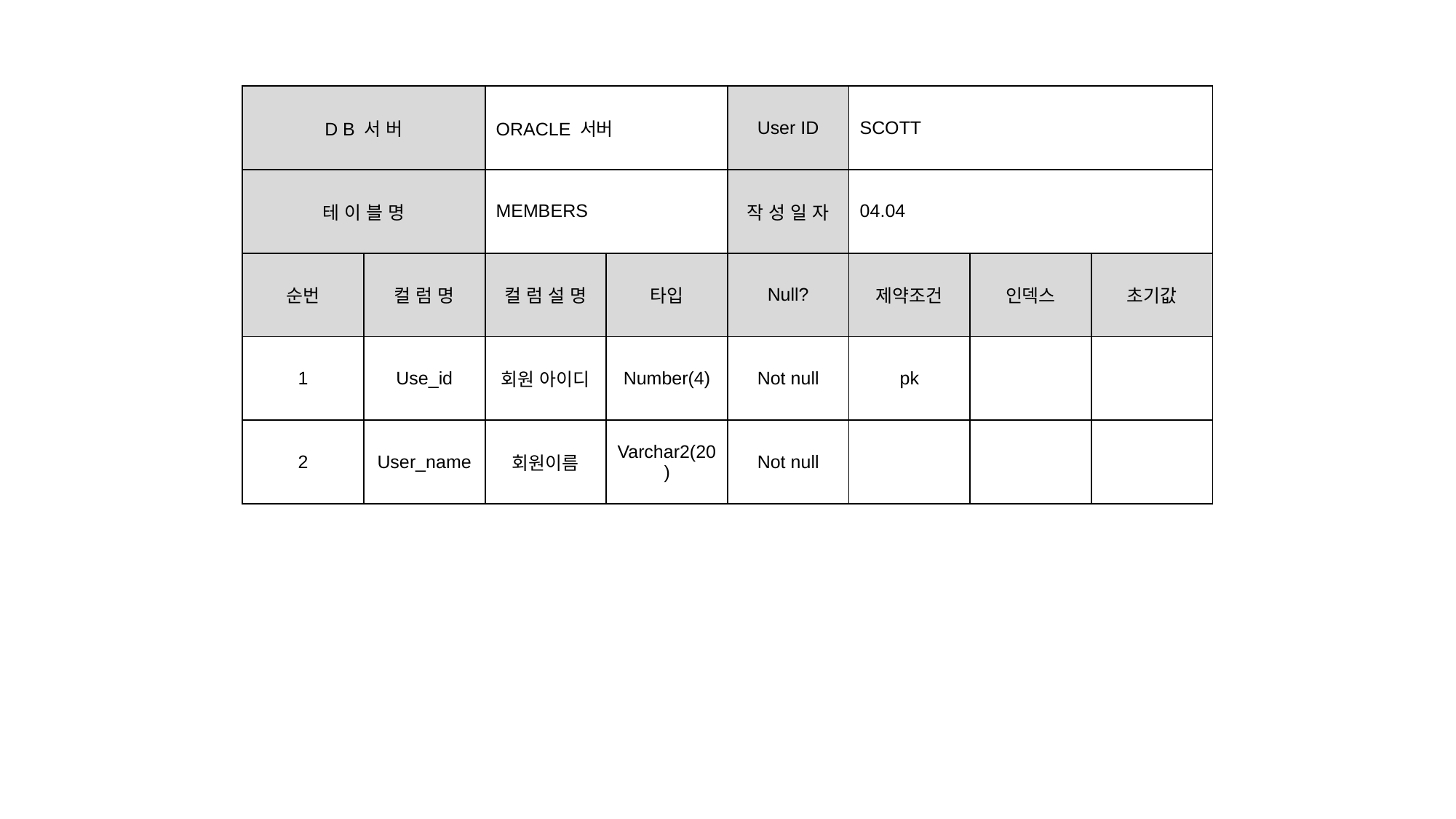

| D B 서 버 |  | ORACLE 서버 |  | User ID | SCOTT |  |  |
| --- | --- | --- | --- | --- | --- | --- | --- |
| 테 이 블 명 |  | MEMBERS |  | 작 성 일 자 | 04.04 |  |  |
| 순번 | 컬 럼 명 | 컬 럼 설 명 | 타입 | Null? | 제약조건 | 인덱스 | 초기값 |
| 1 | Use\_id | 회원 아이디 | Number(4) | Not null | pk |  |  |
| 2 | User\_name | 회원이름 | Varchar2(20) | Not null |  |  |  |